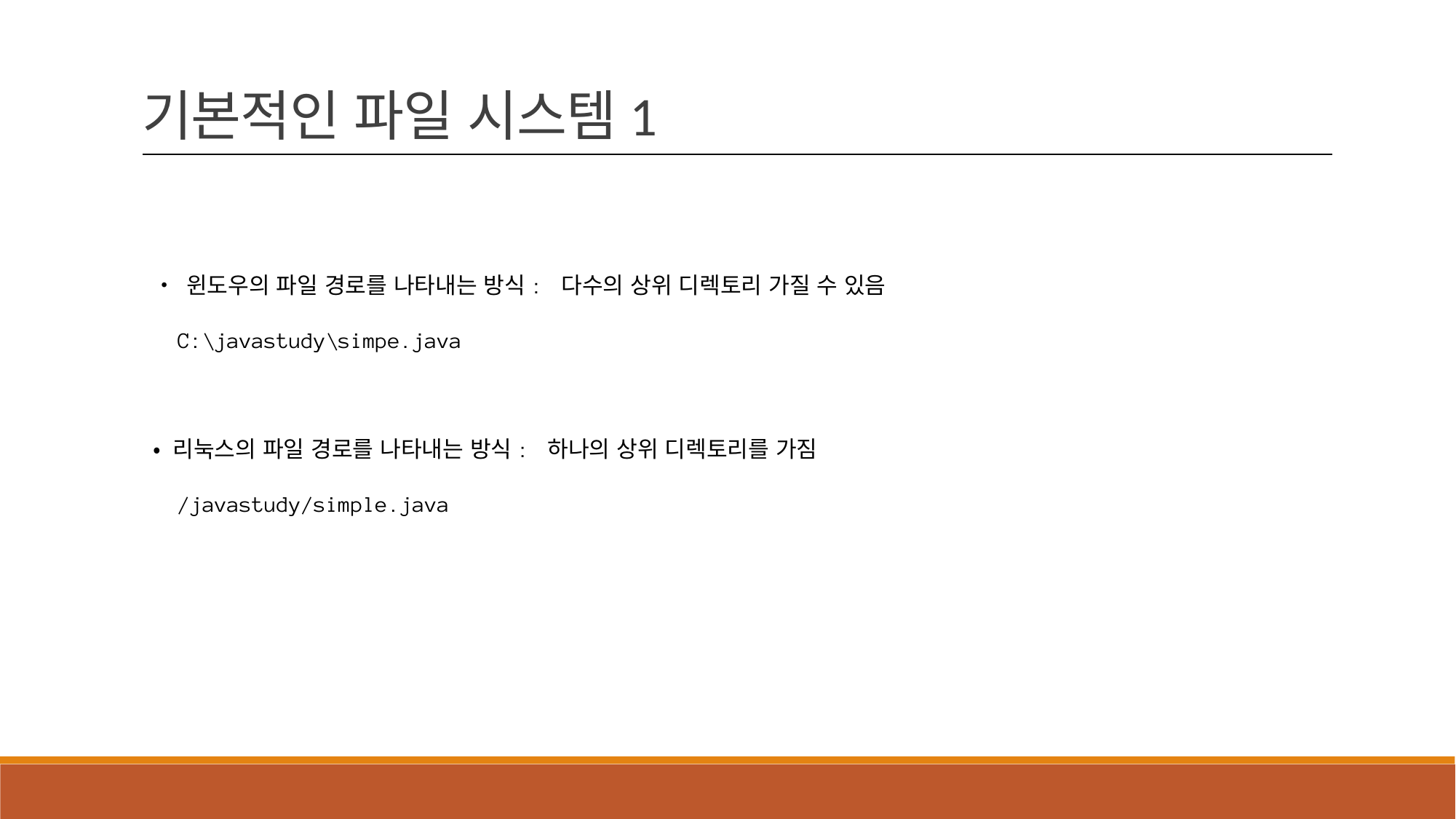

기본적인 파일 시스템1
• 윈도우의 파일 경로를 나타내는 방식: 다수의 상위 디렉토리 가질 수 있음
  C:\javastudy\simpe.java

• 리눅스의 파일 경로를 나타내는 방식: 하나의 상위 디렉토리를 가짐
  /javastudy/simple.java